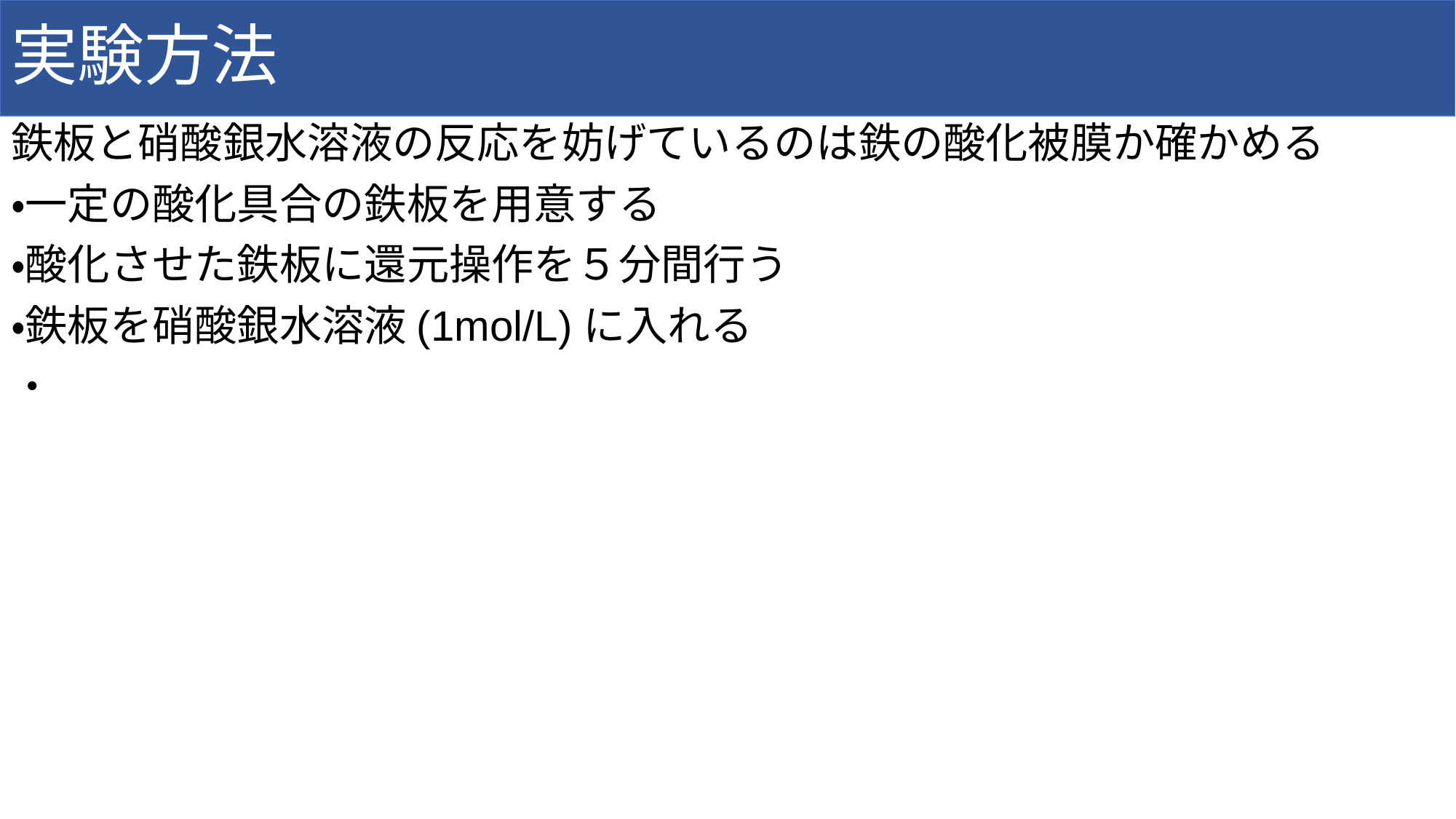

# 実験方法
鉄板と硝酸銀水溶液の反応を妨げているのは鉄の酸化被膜か確かめる
・一定の酸化具合の鉄板を用意する
・酸化させた鉄板に還元操作を５分間行う
・鉄板を硝酸銀水溶液(1mol/L)に入れる
・